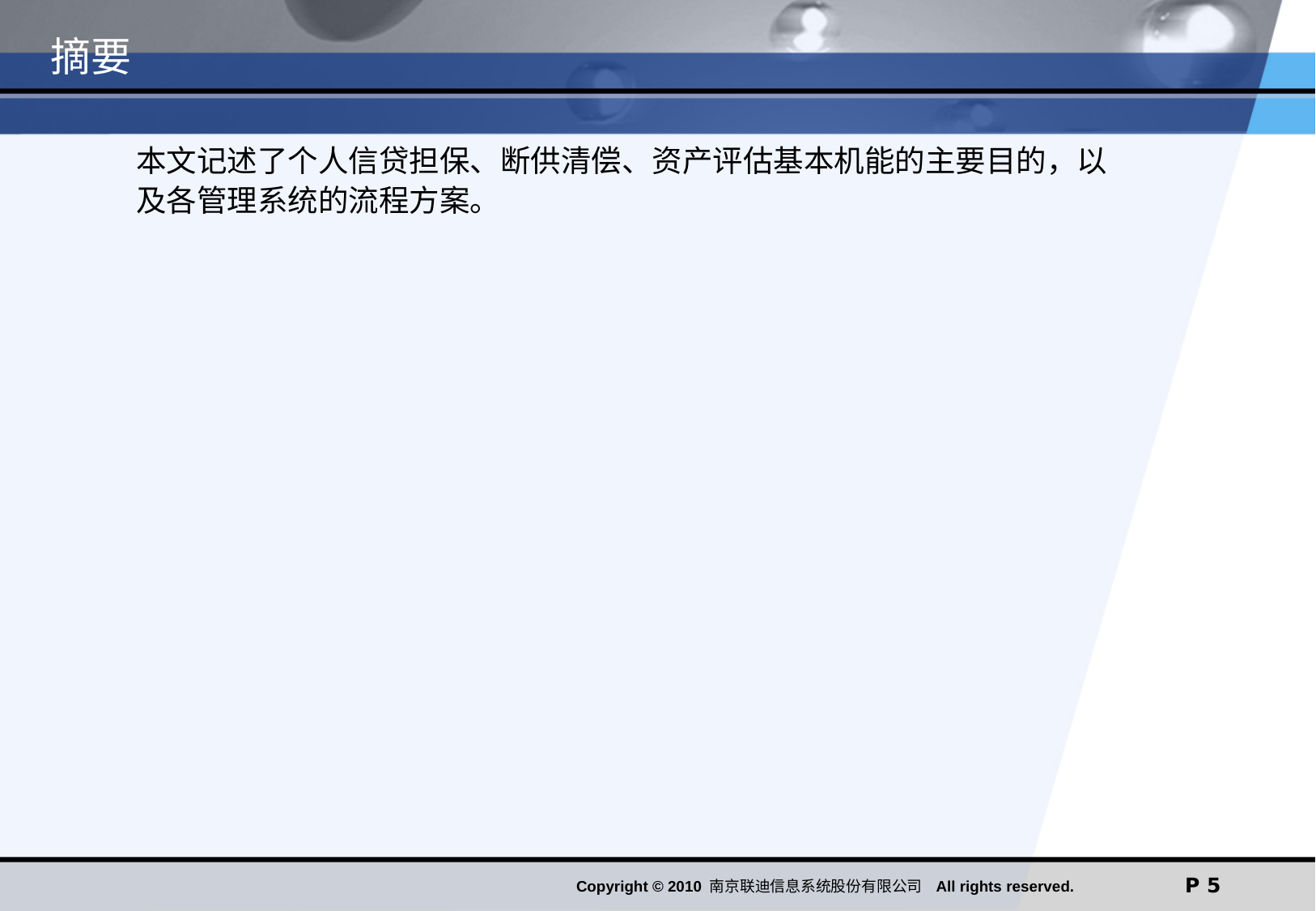

# 摘要
本文记述了个人信贷担保、断供清偿、资产评估基本机能的主要目的，以及各管理系统的流程方案。